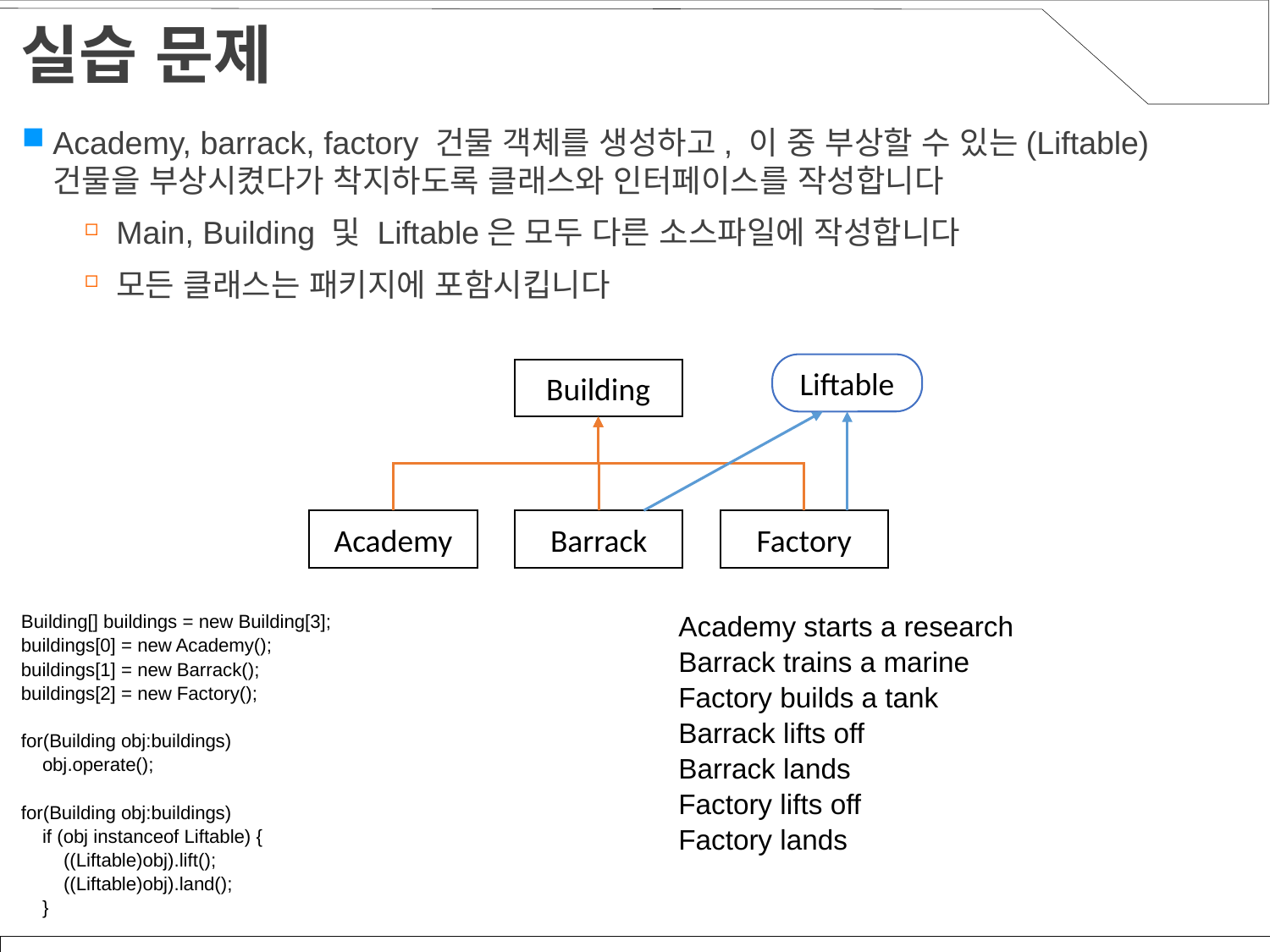

# 실습 문제
Academy, barrack, factory 건물 객체를 생성하고, 이 중 부상할 수 있는(Liftable) 건물을 부상시켰다가 착지하도록 클래스와 인터페이스를 작성합니다
Main, Building 및 Liftable은 모두 다른 소스파일에 작성합니다
모든 클래스는 패키지에 포함시킵니다
Liftable
Building
Academy
Barrack
Factory
Building[] buildings = new Building[3];
buildings[0] = new Academy();
buildings[1] = new Barrack();
buildings[2] = new Factory();

for(Building obj:buildings)
    obj.operate();

for(Building obj:buildings)
    if (obj instanceof Liftable) {
        ((Liftable)obj).lift();
        ((Liftable)obj).land();
    }
Academy starts a research
Barrack trains a marine
Factory builds a tank
Barrack lifts off
Barrack lands
Factory lifts off
Factory lands